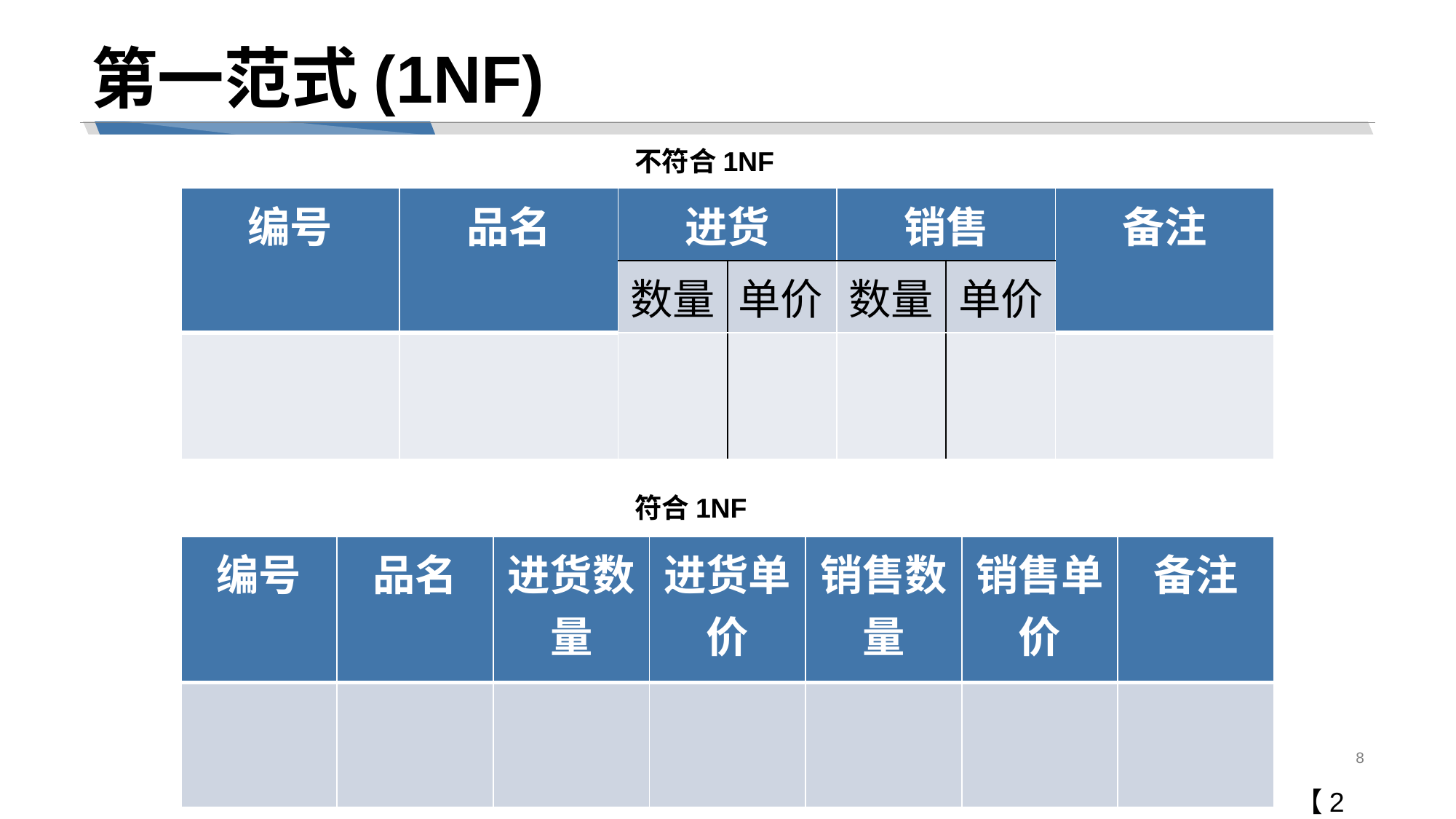

# 第一范式(1NF)
不符合1NF
| 编号 | 品名 | 进货 |  | 销售 |  | 备注 |
| --- | --- | --- | --- | --- | --- | --- |
|  |  | 数量 | 单价 | 数量 | 单价 |  |
|  |  |  |  |  |  |  |
符合1NF
| 编号 | 品名 | 进货数量 | 进货单价 | 销售数量 | 销售单价 | 备注 |
| --- | --- | --- | --- | --- | --- | --- |
|  |  |  |  |  |  |  |
8
【2】